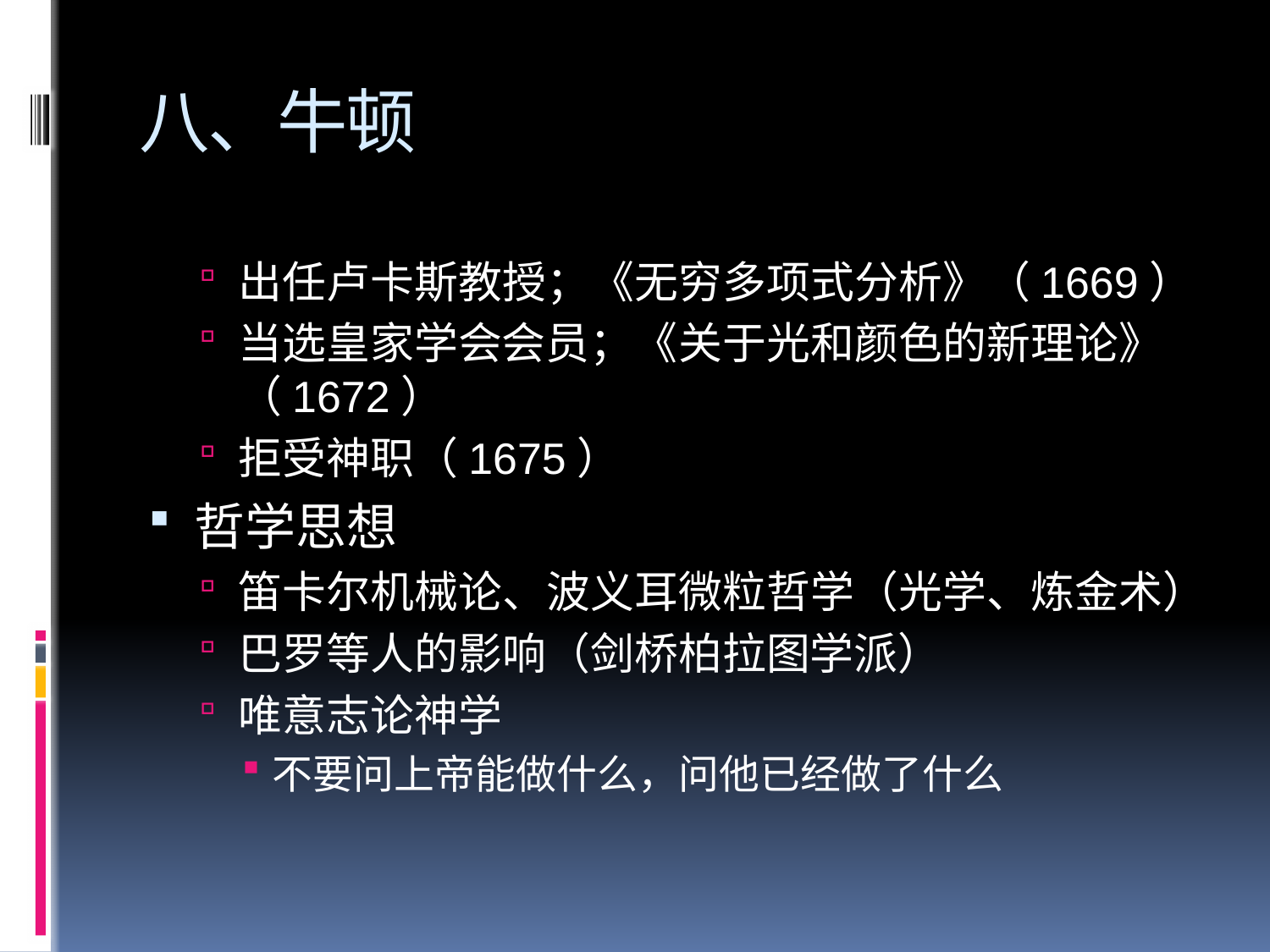

# 八、牛顿
出任卢卡斯教授；《无穷多项式分析》（1669）
当选皇家学会会员；《关于光和颜色的新理论》（1672）
拒受神职（1675）
哲学思想
笛卡尔机械论、波义耳微粒哲学（光学、炼金术）
巴罗等人的影响（剑桥柏拉图学派）
唯意志论神学
不要问上帝能做什么，问他已经做了什么